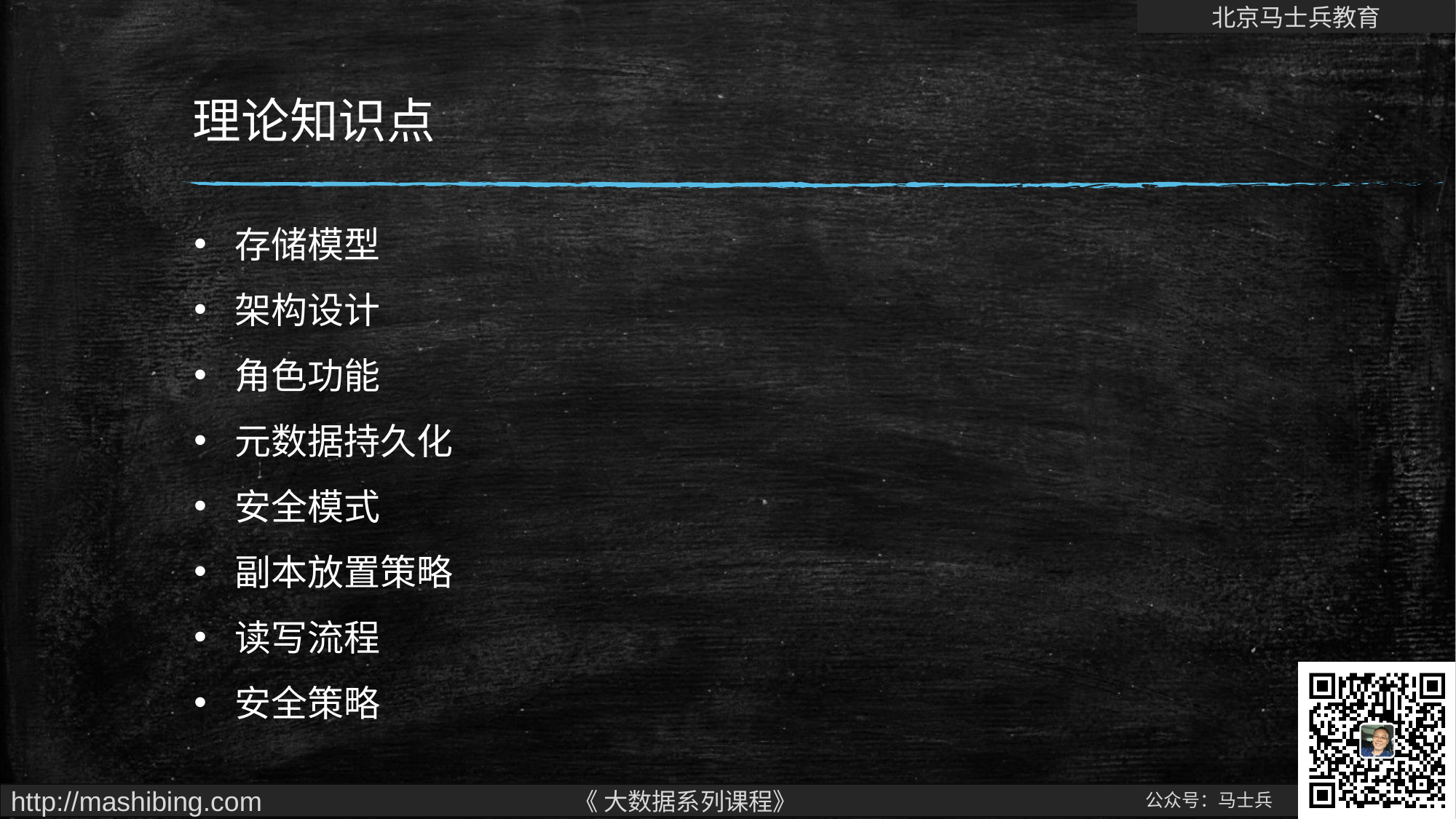

# 理论知识点
存储模型
架构设计
角色功能
元数据持久化
安全模式
副本放置策略
读写流程
安全策略